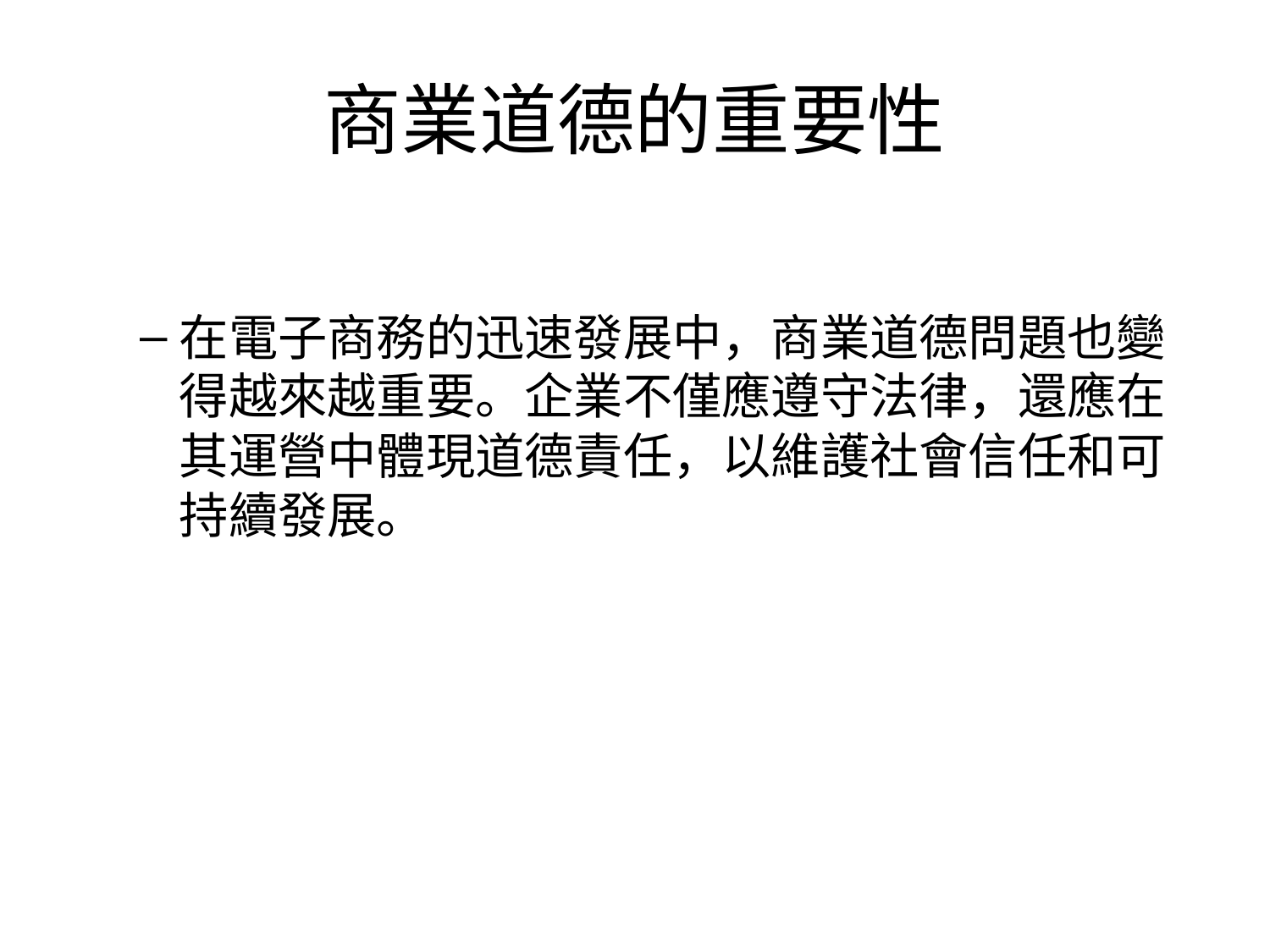

# 商業道德的重要性

在電子商務的迅速發展中，商業道德問題也變得越來越重要。企業不僅應遵守法律，還應在其運營中體現道德責任，以維護社會信任和可持續發展。